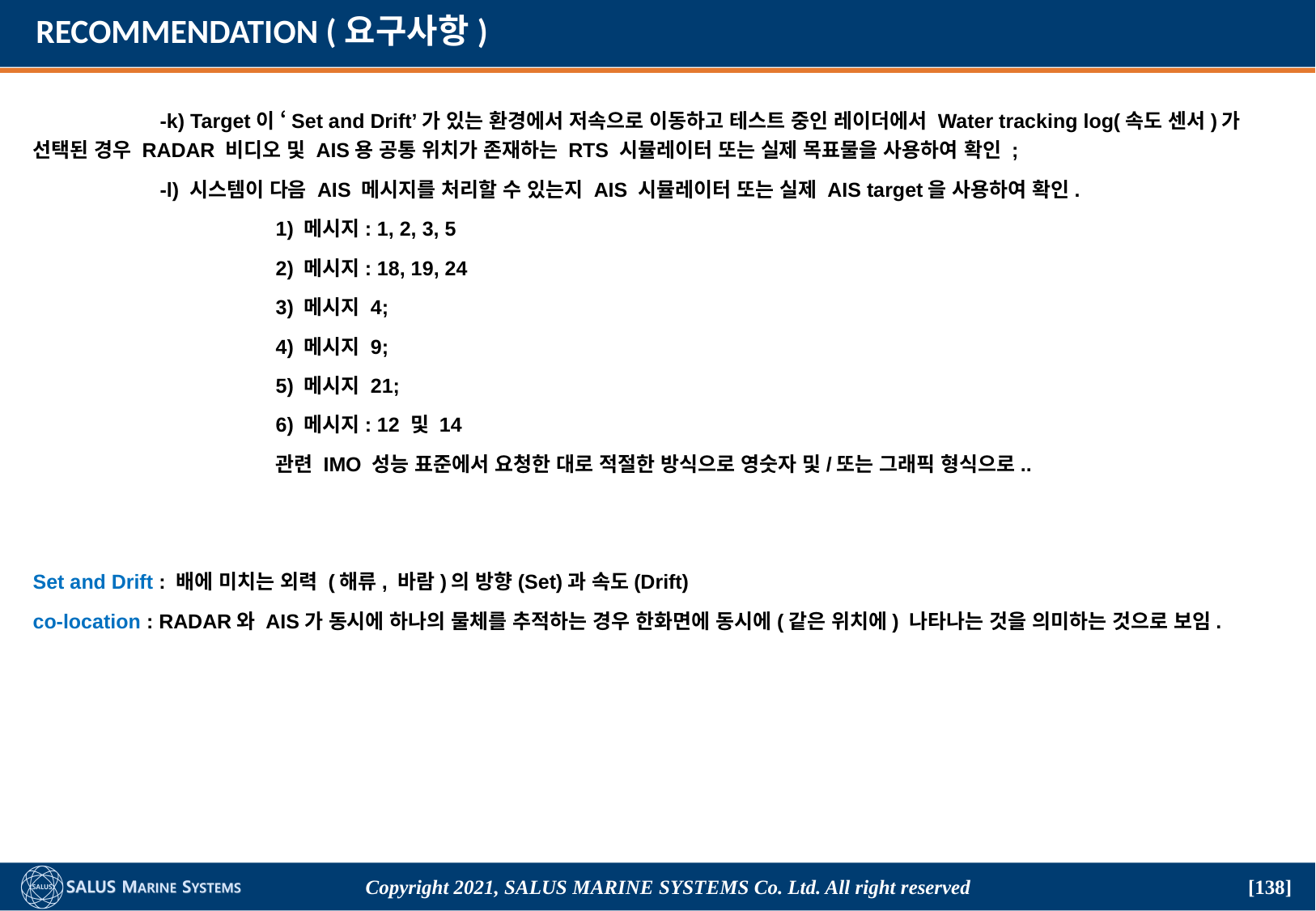

# RECOMMENDATION (요구사항)
	 -k) Target이 ‘Set and Drift’가 있는 환경에서 저속으로 이동하고 테스트 중인 레이더에서 Water tracking log(속도 센서)가 선택된 경우 RADAR 비디오 및 AIS용 공통 위치가 존재하는 RTS 시뮬레이터 또는 실제 목표물을 사용하여 확인 ;
	 -l) 시스템이 다음 AIS 메시지를 처리할 수 있는지 AIS 시뮬레이터 또는 실제 AIS target을 사용하여 확인.
		1) 메시지: 1, 2, 3, 5
		2) 메시지: 18, 19, 24
		3) 메시지 4;
		4) 메시지 9;
		5) 메시지 21;
		6) 메시지: 12 및 14
		관련 IMO 성능 표준에서 요청한 대로 적절한 방식으로 영숫자 및/또는 그래픽 형식으로..

Set and Drift : 배에 미치는 외력 (해류, 바람)의 방향(Set)과 속도(Drift)
co-location : RADAR와 AIS가 동시에 하나의 물체를 추적하는 경우 한화면에 동시에(같은 위치에) 나타나는 것을 의미하는 것으로 보임.
Copyright 2021, SALUS Marine Systems Co. Ltd. All right reserved
[138]